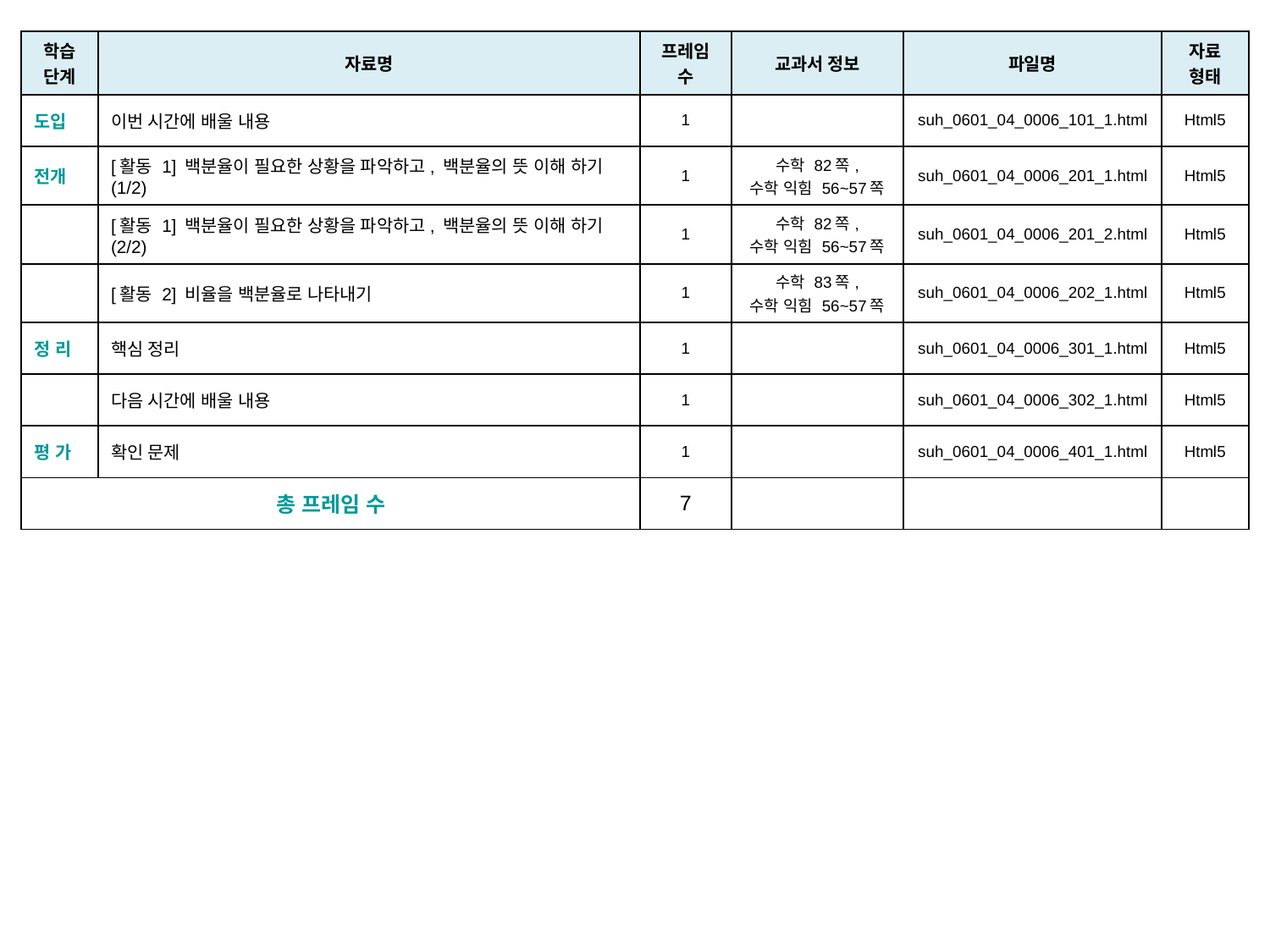

| 학습 단계 | 자료명 | 프레임 수 | 교과서 정보 | 파일명 | 자료 형태 |
| --- | --- | --- | --- | --- | --- |
| 도입 | 이번 시간에 배울 내용 | 1 |  | suh\_0601\_04\_0006\_101\_1.html | Html5 |
| 전개 | [활동 1] 백분율이 필요한 상황을 파악하고, 백분율의 뜻 이해 하기 (1/2) | 1 | 수학 82쪽, 수학 익힘 56~57쪽 | suh\_0601\_04\_0006\_201\_1.html | Html5 |
|  | [활동 1] 백분율이 필요한 상황을 파악하고, 백분율의 뜻 이해 하기 (2/2) | 1 | 수학 82쪽, 수학 익힘 56~57쪽 | suh\_0601\_04\_0006\_201\_2.html | Html5 |
|  | [활동 2] 비율을 백분율로 나타내기 | 1 | 수학 83쪽, 수학 익힘 56~57쪽 | suh\_0601\_04\_0006\_202\_1.html | Html5 |
| 정 리 | 핵심 정리 | 1 |  | suh\_0601\_04\_0006\_301\_1.html | Html5 |
|  | 다음 시간에 배울 내용 | 1 |  | suh\_0601\_04\_0006\_302\_1.html | Html5 |
| 평 가 | 확인 문제 | 1 |  | suh\_0601\_04\_0006\_401\_1.html | Html5 |
| 총 프레임 수 |  | 7 |  |  |  |